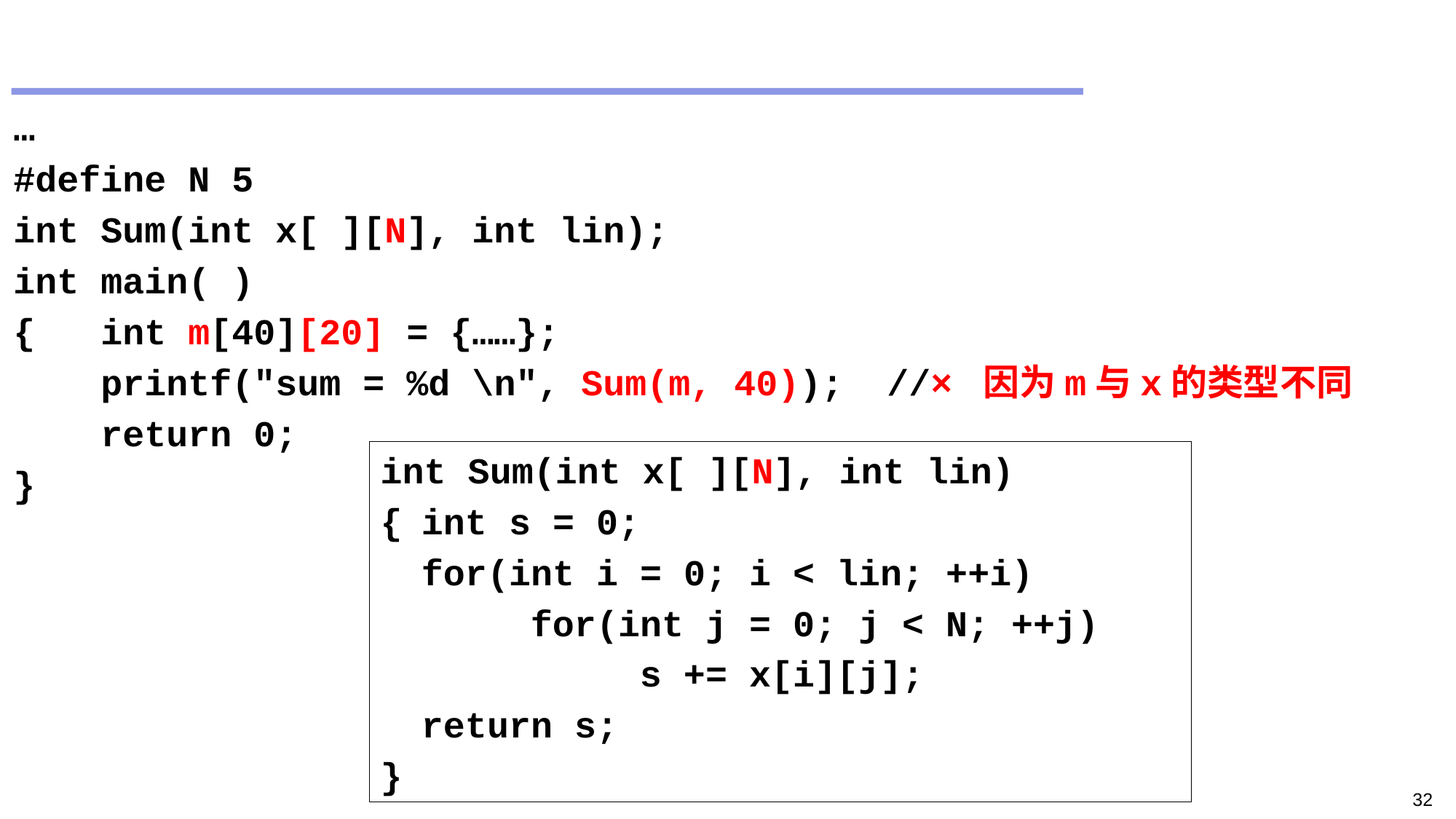

#
…
#define N 5
int Sum(int x[ ][N], int lin);
int main( )
{   int m[40][20] = {……};
    printf("sum = %d \n", Sum(m, 40));  //× 因为m与x的类型不同
    return 0;
}
int Sum(int x[ ][N], int lin)
{	int s = 0;
	for(int i = 0; i < lin; ++i)
		for(int j = 0; j < N; ++j)
			s += x[i][j];
	return s;
}
32